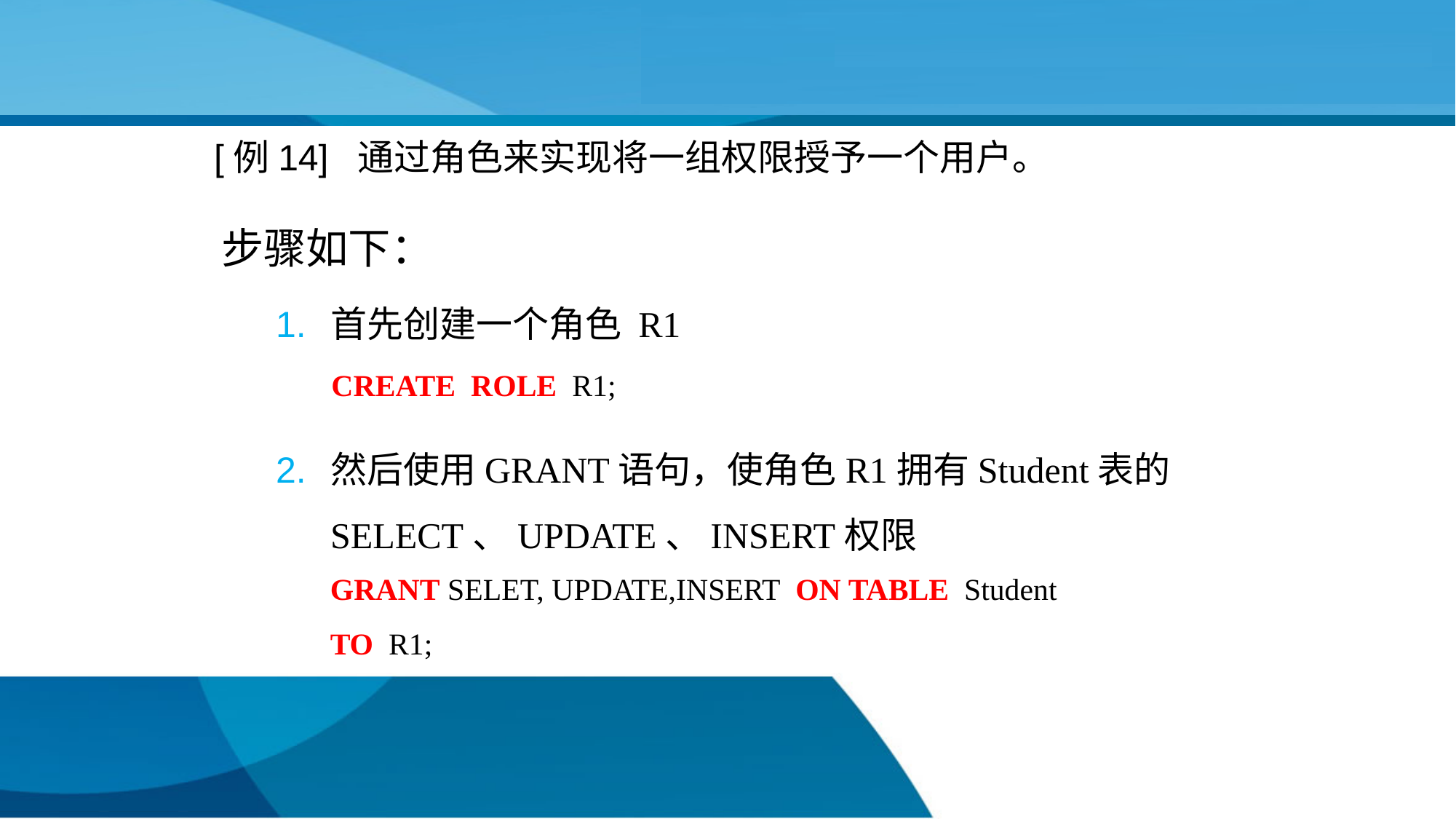

#
[例14]  通过角色来实现将一组权限授予一个用户。
步骤如下：
首先创建一个角色 R1

然后使用GRANT语句，使角色R1拥有Student表的SELECT、UPDATE、INSERT权限

CREATE  ROLE  R1;
GRANT SELET, UPDATE,INSERT  ON TABLE  Student
TO  R1;